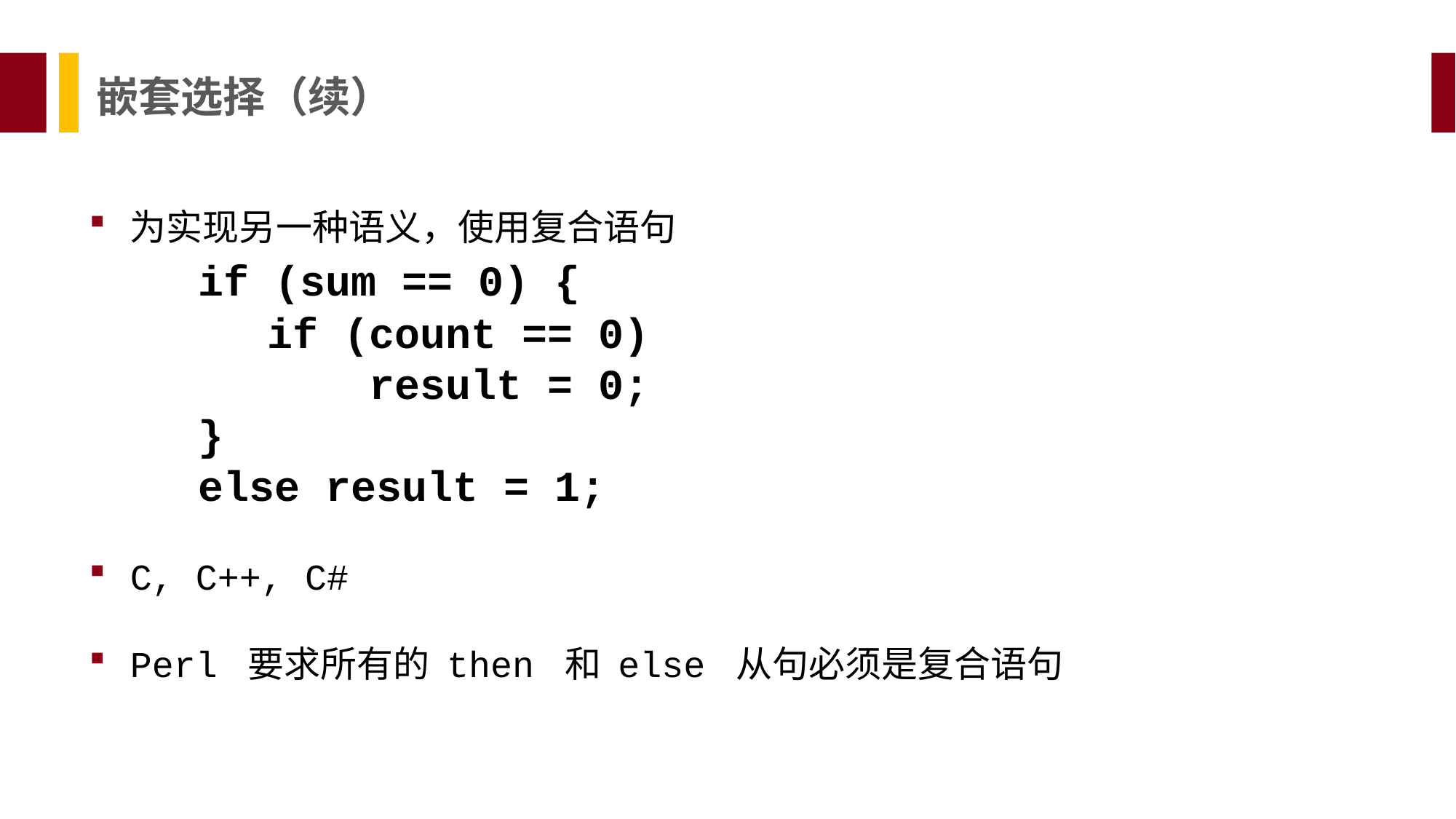

嵌套选择（续）
为实现另一种语义，使用复合语句
	if (sum == 0) {
       if (count == 0)
           result = 0;
	}
    	else result = 1;
C, C++, C#
Perl 要求所有的 then 和 else 从句必须是复合语句